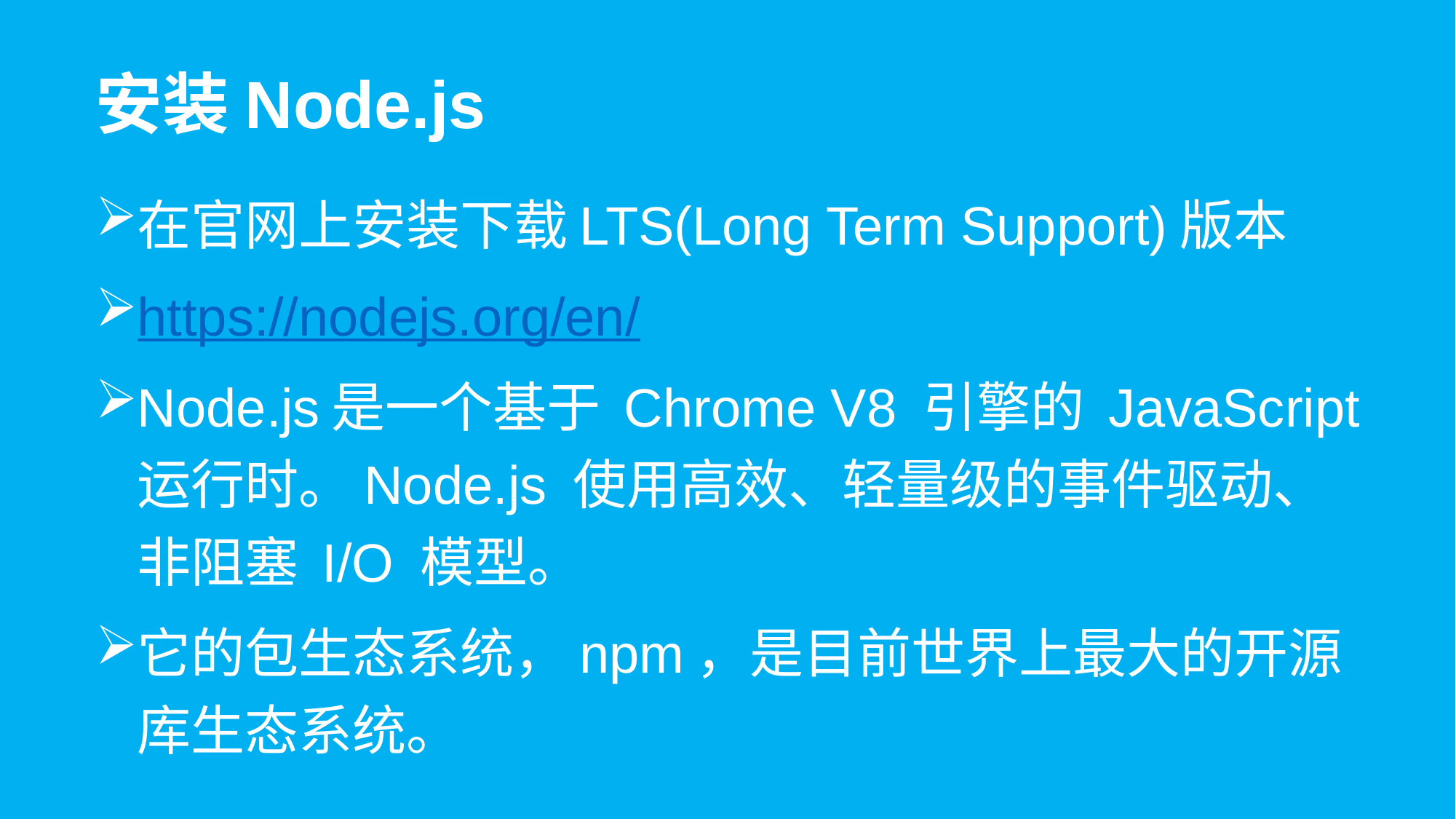

# 安装Node.js
在官网上安装下载LTS(Long Term Support)版本
https://nodejs.org/en/
Node.js是一个基于 Chrome V8 引擎的 JavaScript 运行时。Node.js 使用高效、轻量级的事件驱动、非阻塞 I/O 模型。
它的包生态系统，npm，是目前世界上最大的开源库生态系统。